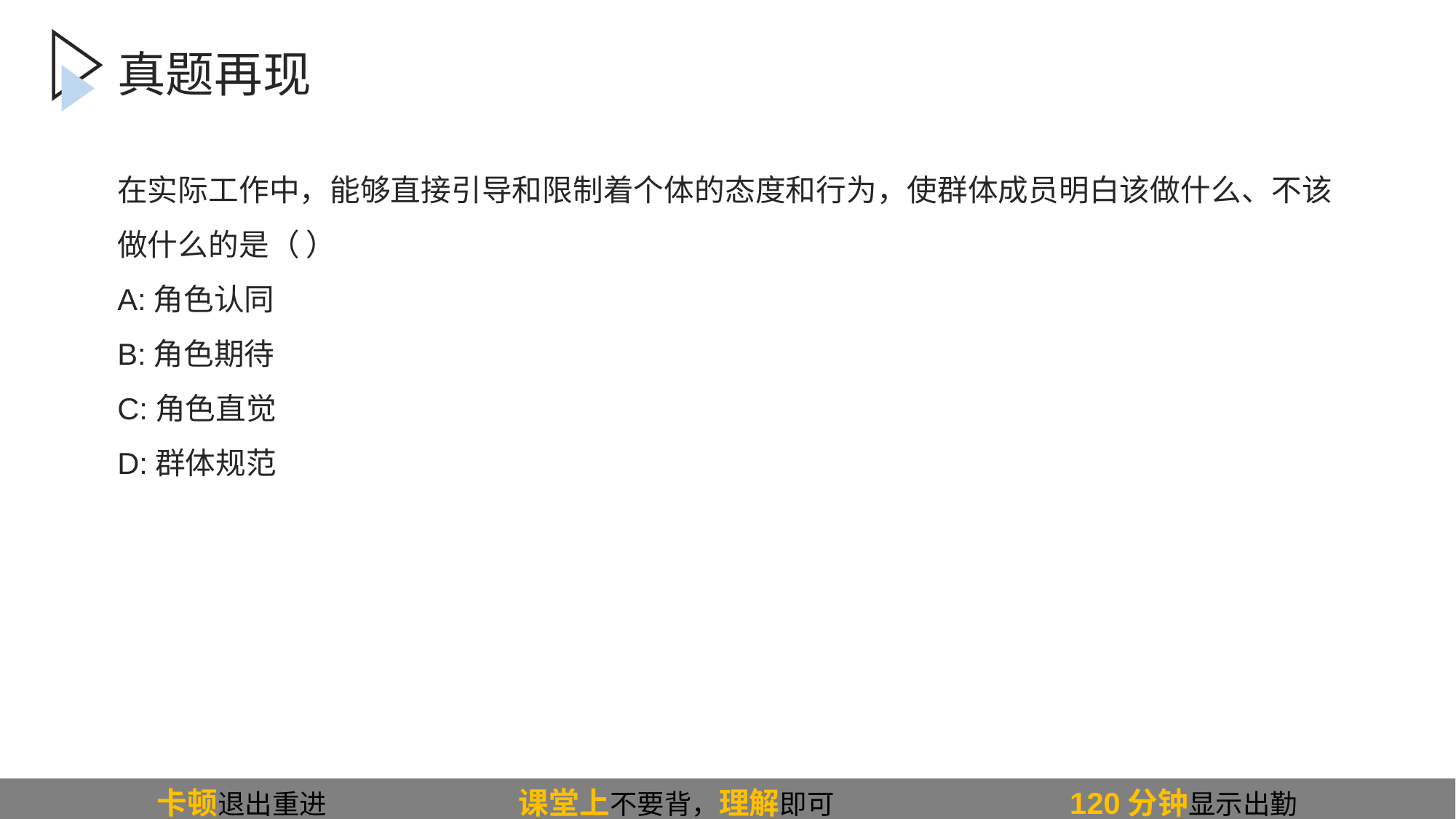

真题再现
# 在实际工作中，能够直接引导和限制着个体的态度和行为，使群体成员明白该做什么、不该做什么的是（ ）
A:角色认同
B:角色期待
C:角色直觉
D:群体规范